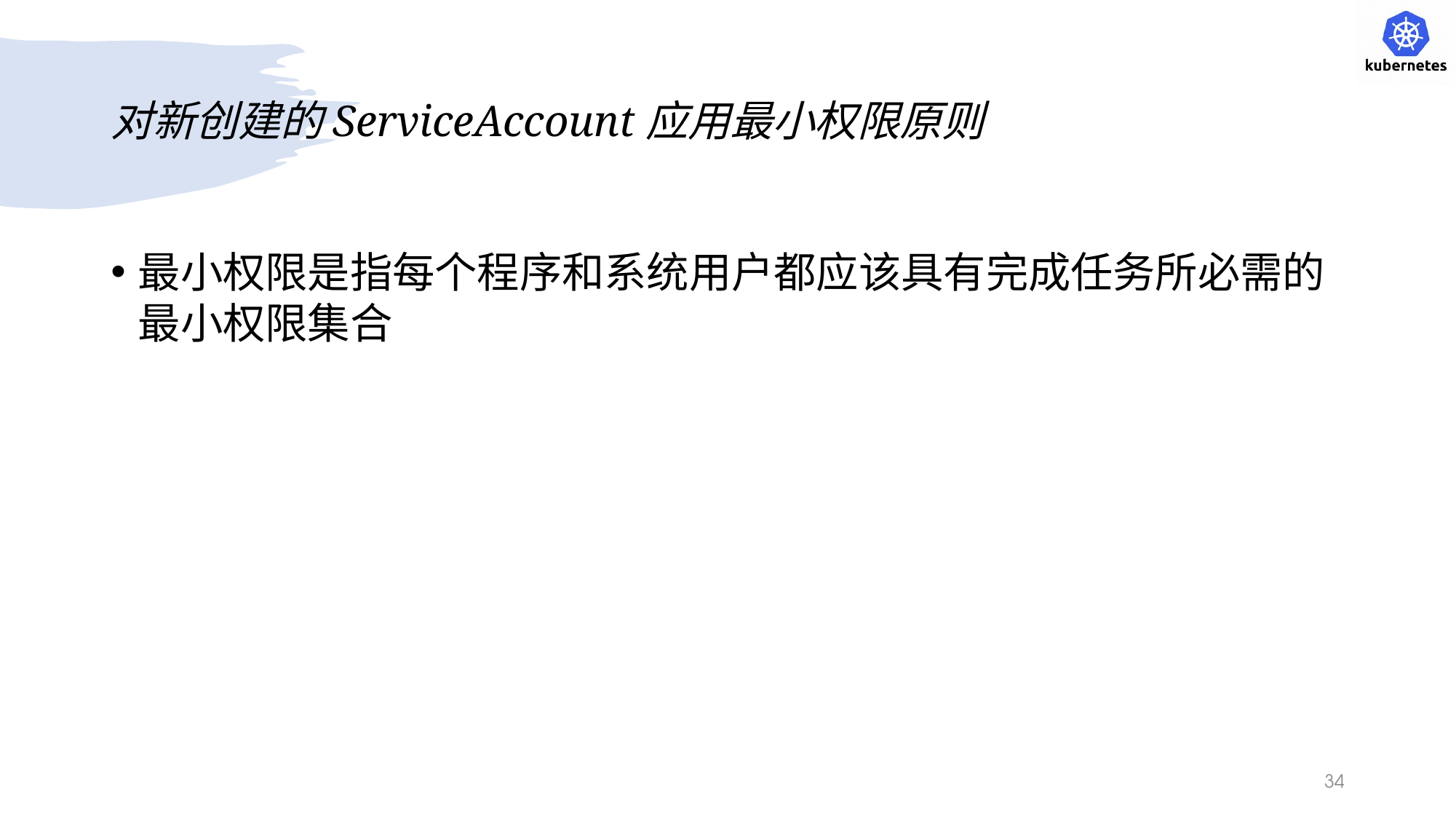

# 对新创建的ServiceAccount应用最小权限原则
最小权限是指每个程序和系统用户都应该具有完成任务所必需的最小权限集合
34